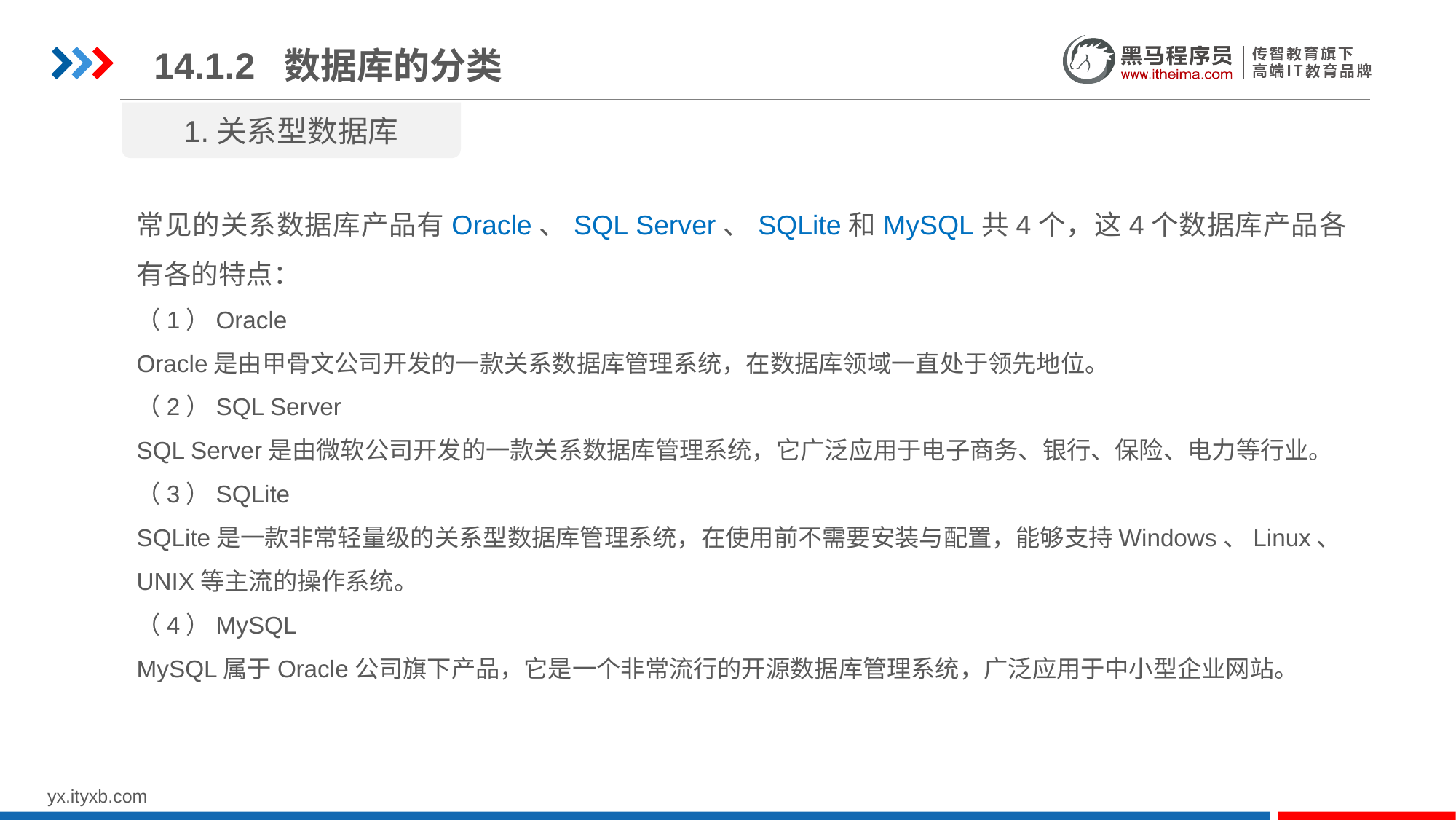

14.1.2  数据库的分类

1.关系型数据库
常见的关系数据库产品有Oracle、SQL Server、SQLite和MySQL共4个，这4个数据库产品各有各的特点：
（1）Oracle
Oracle是由甲骨文公司开发的一款关系数据库管理系统，在数据库领域一直处于领先地位。
（2）SQL Server
SQL Server是由微软公司开发的一款关系数据库管理系统，它广泛应用于电子商务、银行、保险、电力等行业。
（3）SQLite
SQLite是一款非常轻量级的关系型数据库管理系统，在使用前不需要安装与配置，能够支持Windows、Linux、UNIX等主流的操作系统。
（4）MySQL
MySQL属于Oracle公司旗下产品，它是一个非常流行的开源数据库管理系统，广泛应用于中小型企业网站。